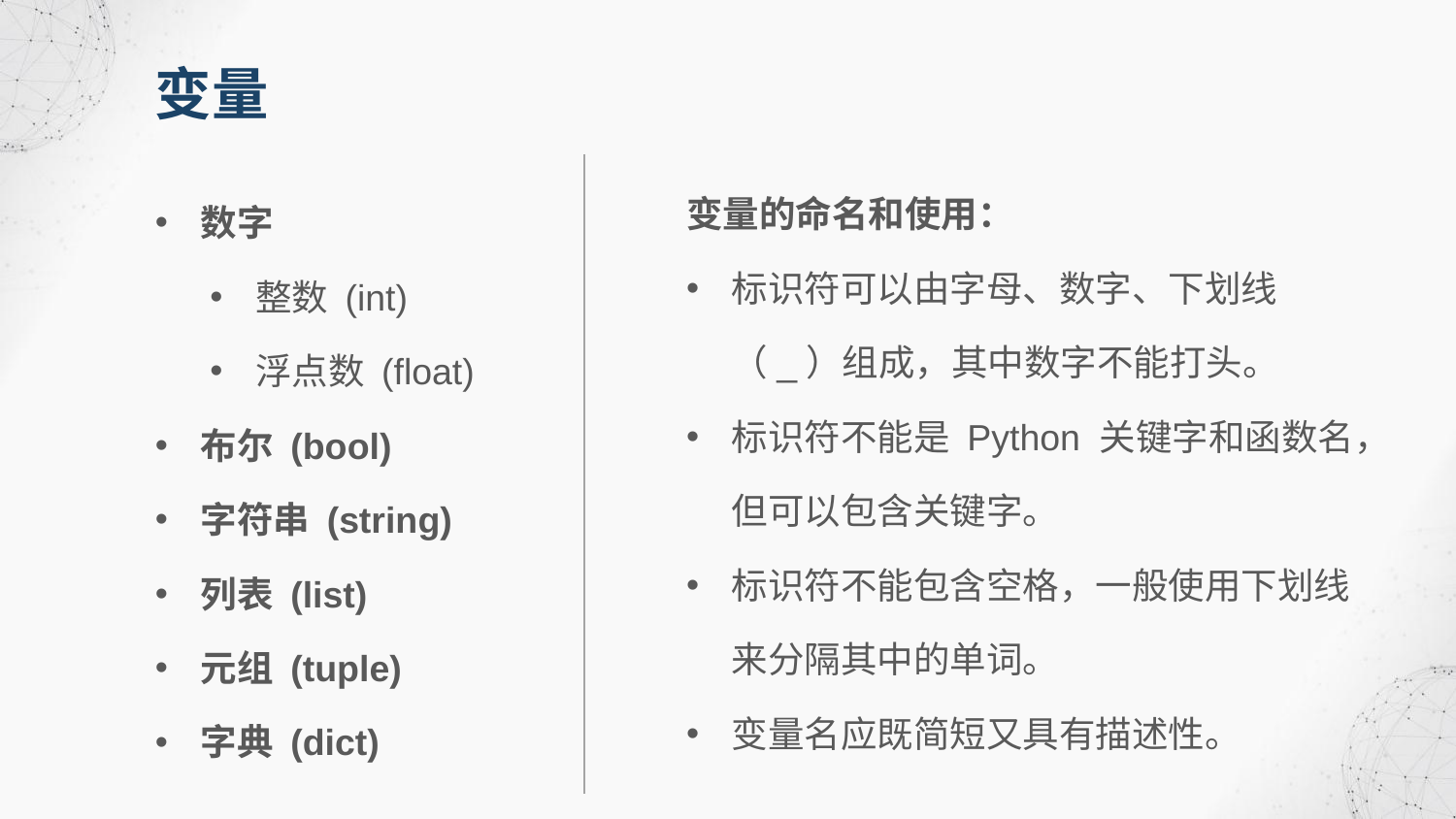

变量

数字
整数 (int)
浮点数 (float)
布尔 (bool)
字符串 (string)
列表 (list)
元组 (tuple)
字典 (dict)
变量的命名和使用：
标识符可以由字母、数字、下划线（_）组成，其中数字不能打头。
标识符不能是 Python 关键字和函数名，但可以包含关键字。
标识符不能包含空格，一般使用下划线来分隔其中的单词。
变量名应既简短又具有描述性。